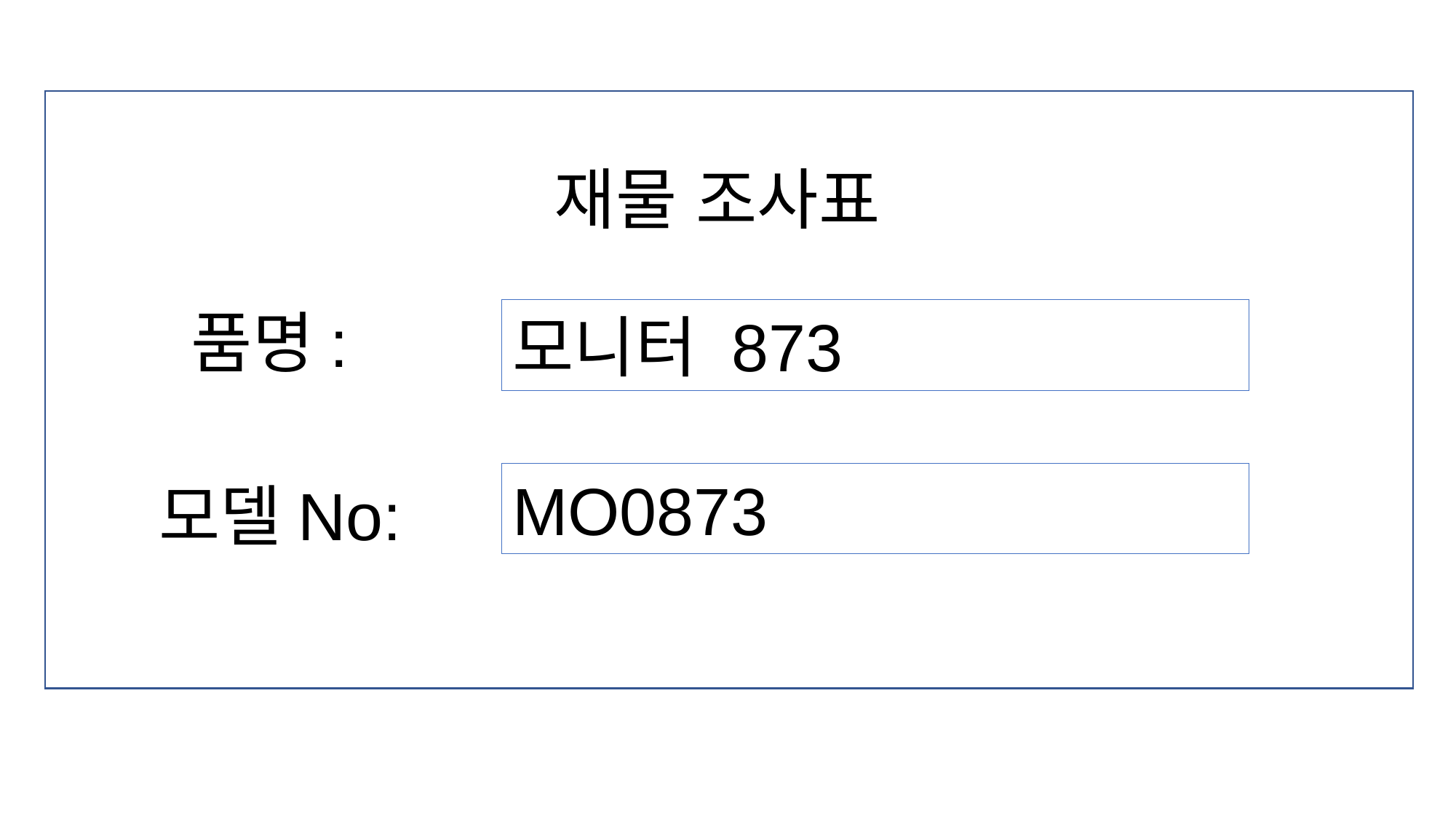

재물 조사표
품명:
모니터 873
MO0873
모델No: